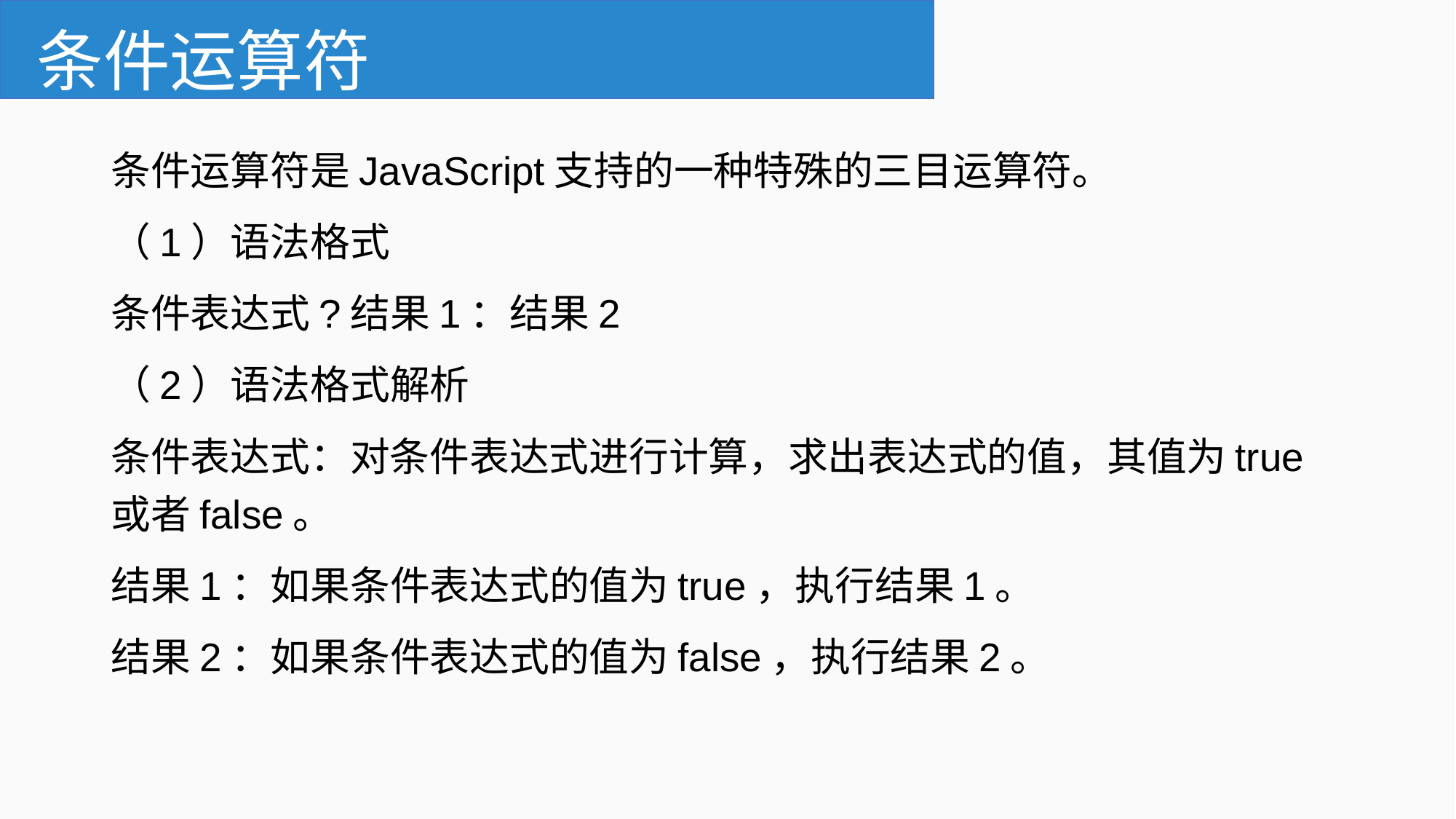

# 条件运算符
条件运算符是JavaScript支持的一种特殊的三目运算符。
（1）语法格式
条件表达式?结果1：结果2
（2）语法格式解析
条件表达式：对条件表达式进行计算，求出表达式的值，其值为true或者false。
结果1：如果条件表达式的值为true，执行结果1。
结果2：如果条件表达式的值为false，执行结果2。